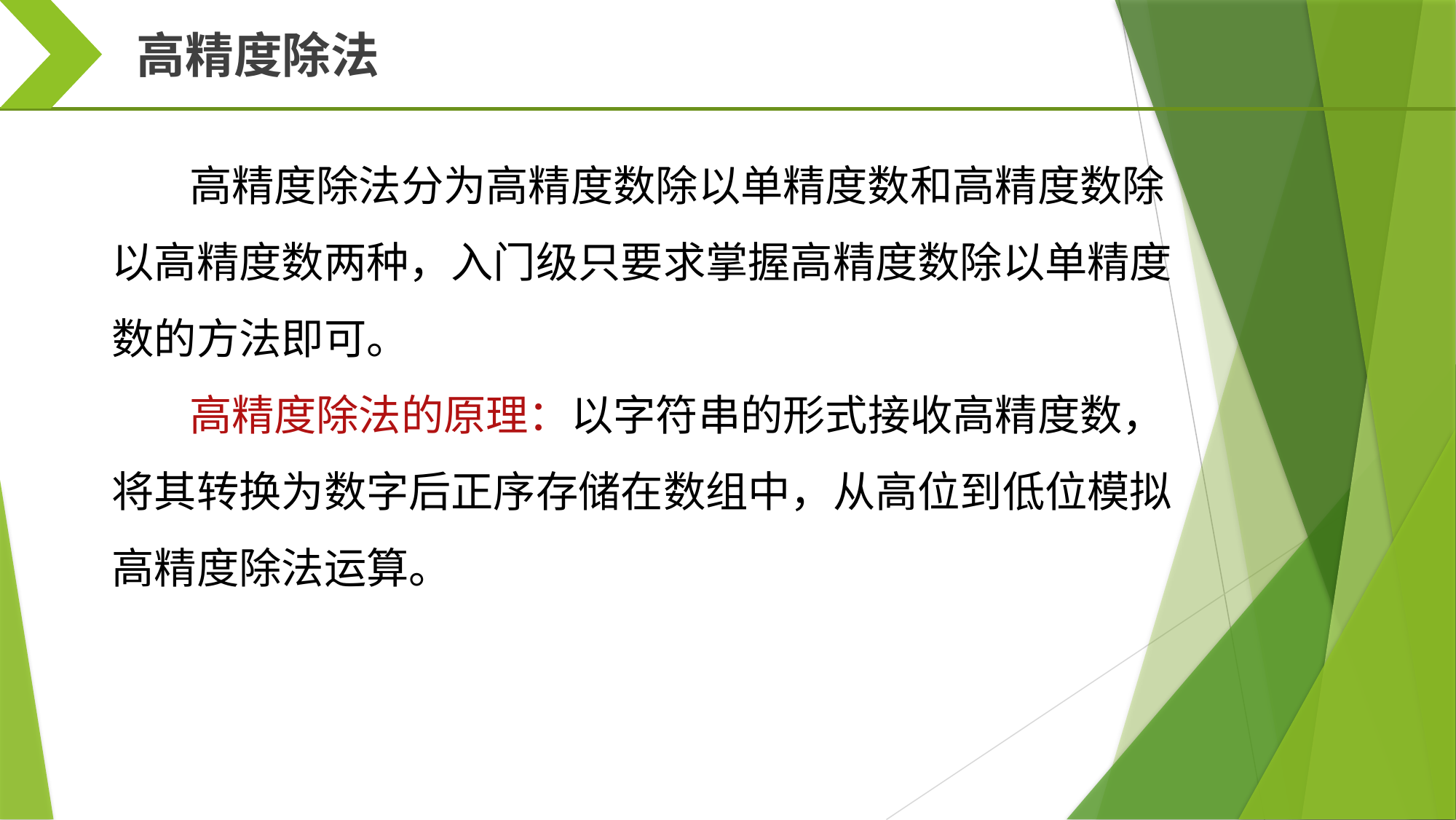

高精度除法
高精度除法分为高精度数除以单精度数和高精度数除以高精度数两种，入门级只要求掌握高精度数除以单精度数的方法即可。
高精度除法的原理：以字符串的形式接收高精度数，将其转换为数字后正序存储在数组中，从高位到低位模拟高精度除法运算。